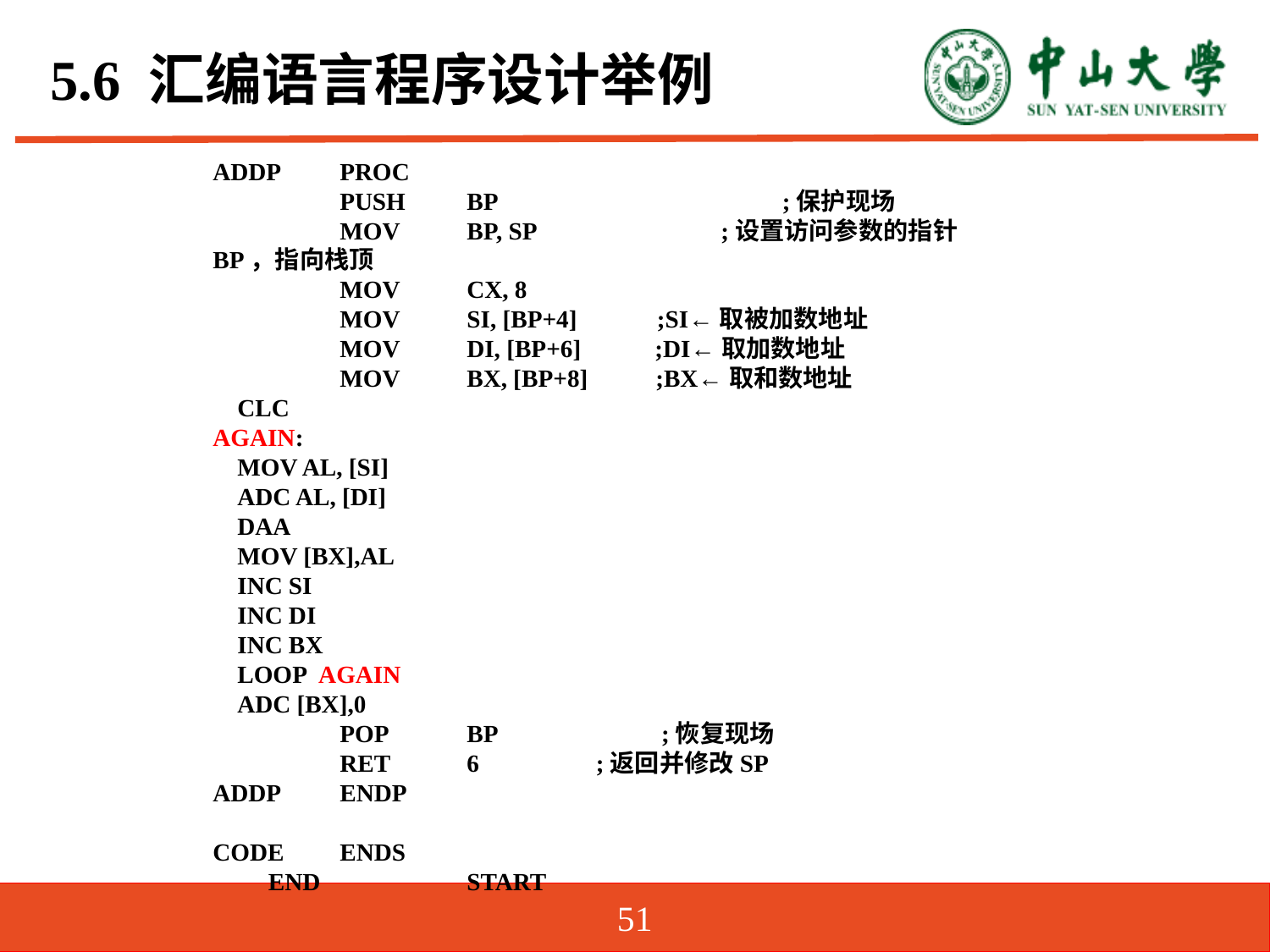

# 5.6 汇编语言程序设计举例
ADDP	PROC
	PUSH 	BP		          ;保护现场
	MOV 	BP, SP                	;设置访问参数的指针BP，指向栈顶
	MOV 	CX, 8
	MOV 	SI, [BP+4]             ;SI←取被加数地址
	MOV 	DI, [BP+6]            ;DI←取加数地址
	MOV 	BX, [BP+8]           ;BX←取和数地址
    CLC
AGAIN:
    MOV AL, [SI]
    ADC AL, [DI]
    DAA
    MOV [BX],AL
    INC SI
    INC DI
    INC BX
    LOOP  AGAIN
    ADC [BX],0
	POP 	BP	           ;恢复现场
	RET 	6                   ;返回并修改SP
ADDP 	ENDP

CODE  	ENDS
         END		START
51